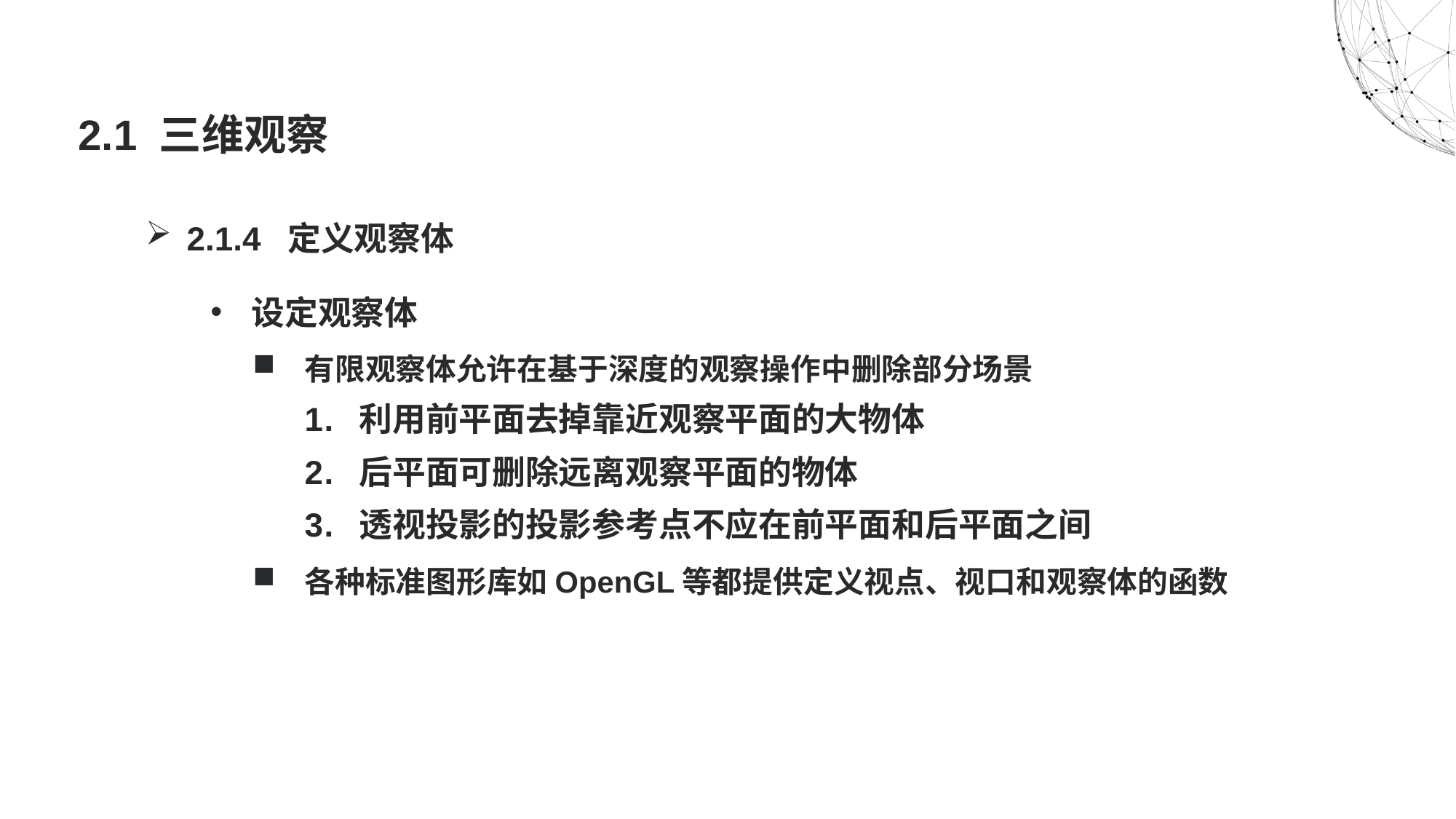

# 2.1 三维观察
2.1.4  定义观察体
设定观察体
有限观察体允许在基于深度的观察操作中删除部分场景
利用前平面去掉靠近观察平面的大物体
后平面可删除远离观察平面的物体
透视投影的投影参考点不应在前平面和后平面之间
各种标准图形库如OpenGL等都提供定义视点、视口和观察体的函数